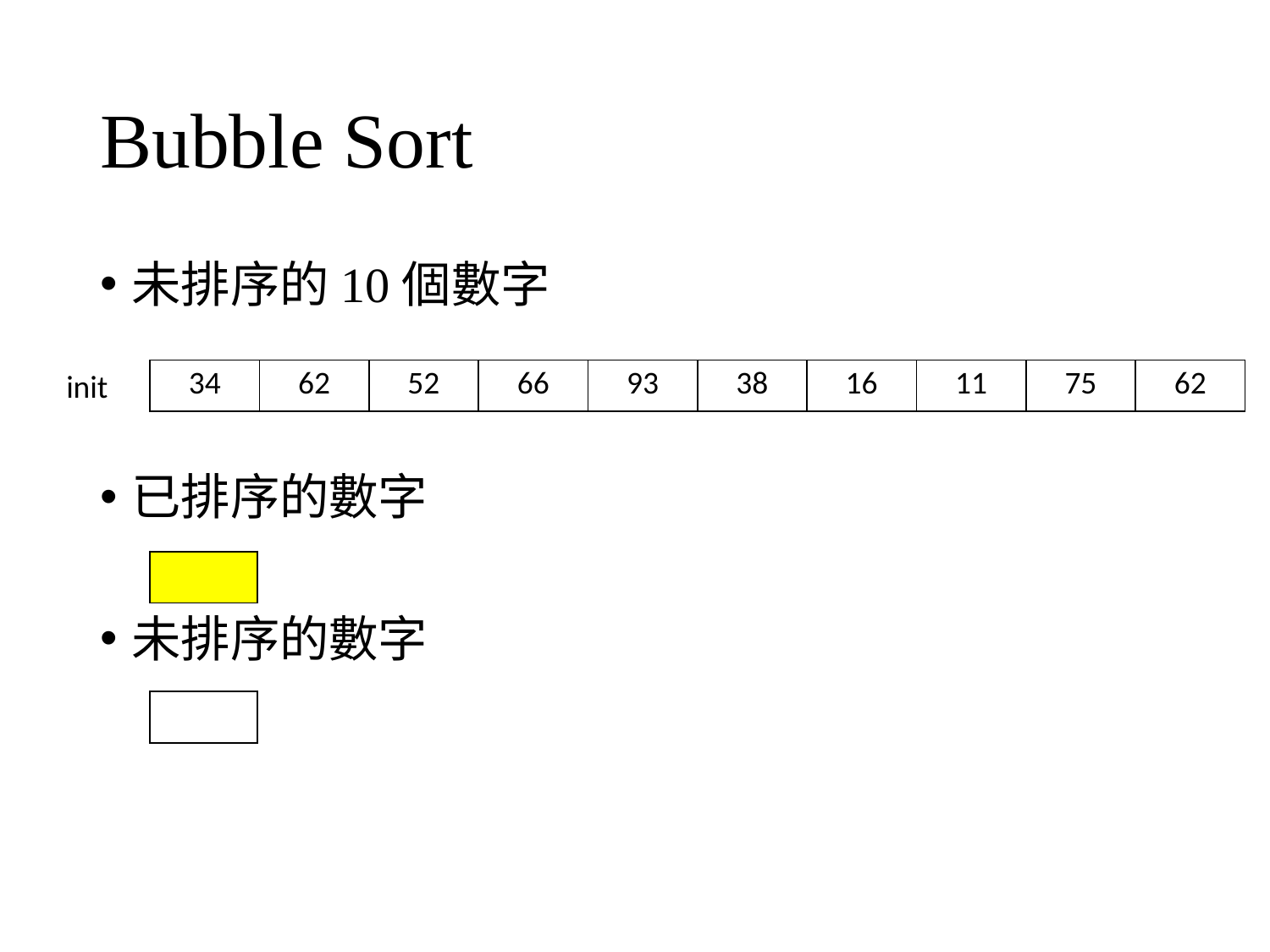

# Bubble Sort
未排序的10個數字

已排序的數字

未排序的數字
| 34 | 62 | 52 | 66 | 93 | 38 | 16 | 11 | 75 | 62 |
| --- | --- | --- | --- | --- | --- | --- | --- | --- | --- |
init
|  |
| --- |
|  |
| --- |